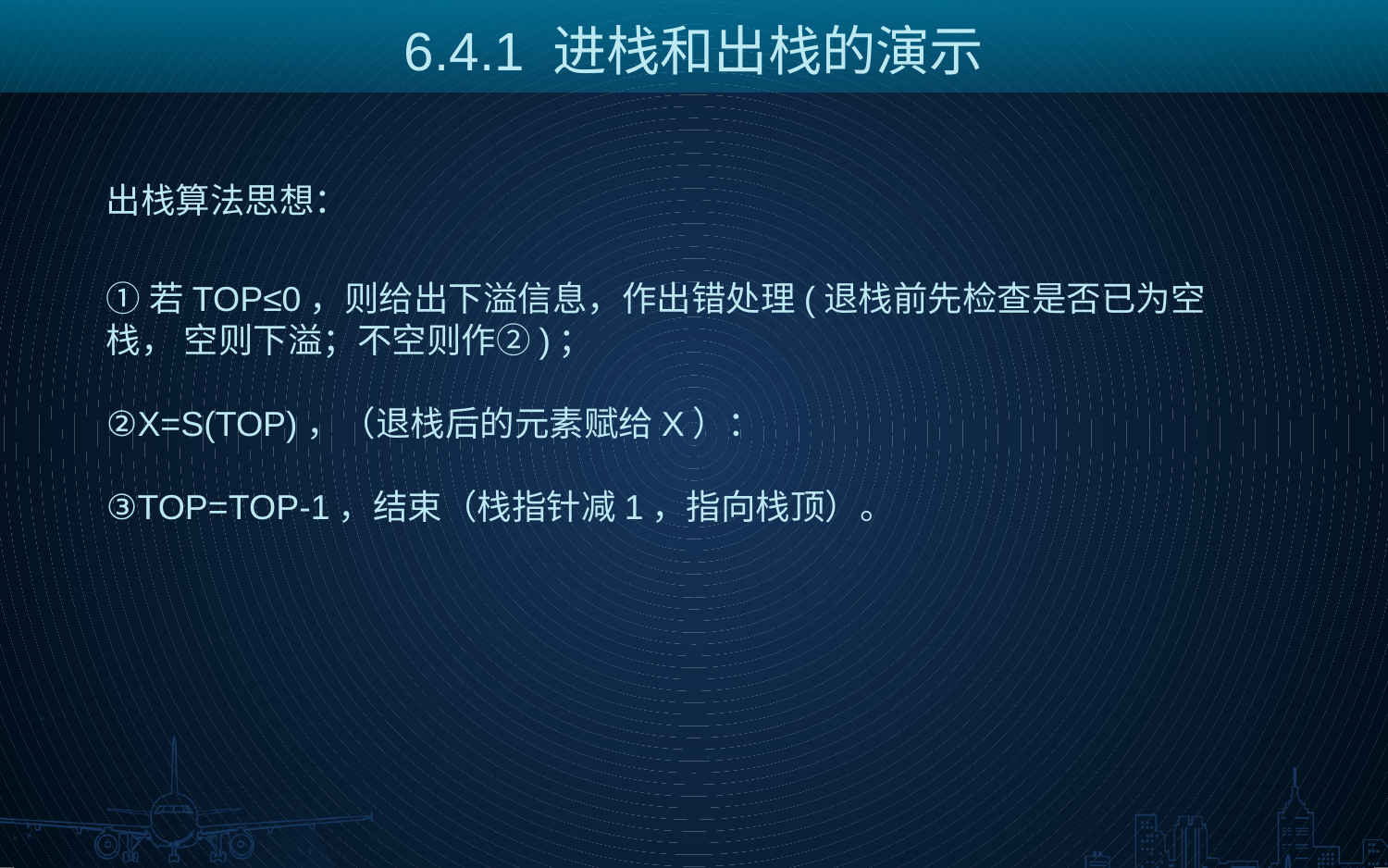

6.4.1 进栈和出栈的演示
出栈算法思想：
①若TOP≤0，则给出下溢信息，作出错处理(退栈前先检查是否已为空栈， 空则下溢；不空则作②)；
②X=S(TOP)，（退栈后的元素赋给X）：
③TOP=TOP-1，结束（栈指针减1，指向栈顶）。